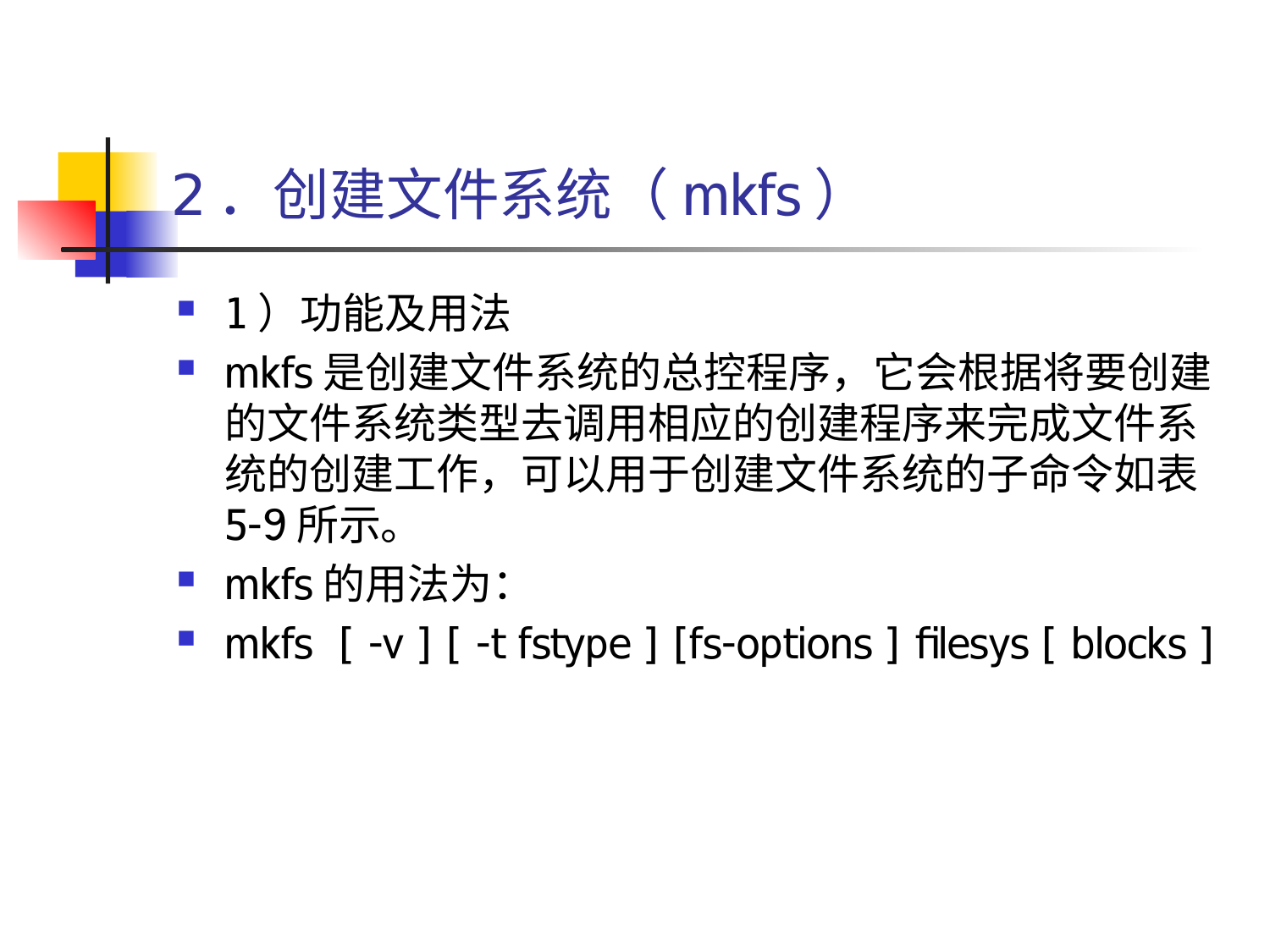

# 2．创建文件系统（mkfs）
1）功能及用法
mkfs是创建文件系统的总控程序，它会根据将要创建的文件系统类型去调用相应的创建程序来完成文件系统的创建工作，可以用于创建文件系统的子命令如表5-9所示。
mkfs的用法为：
mkfs  [ -v ] [ -t fstype ] [fs-options ] filesys [ blocks ]